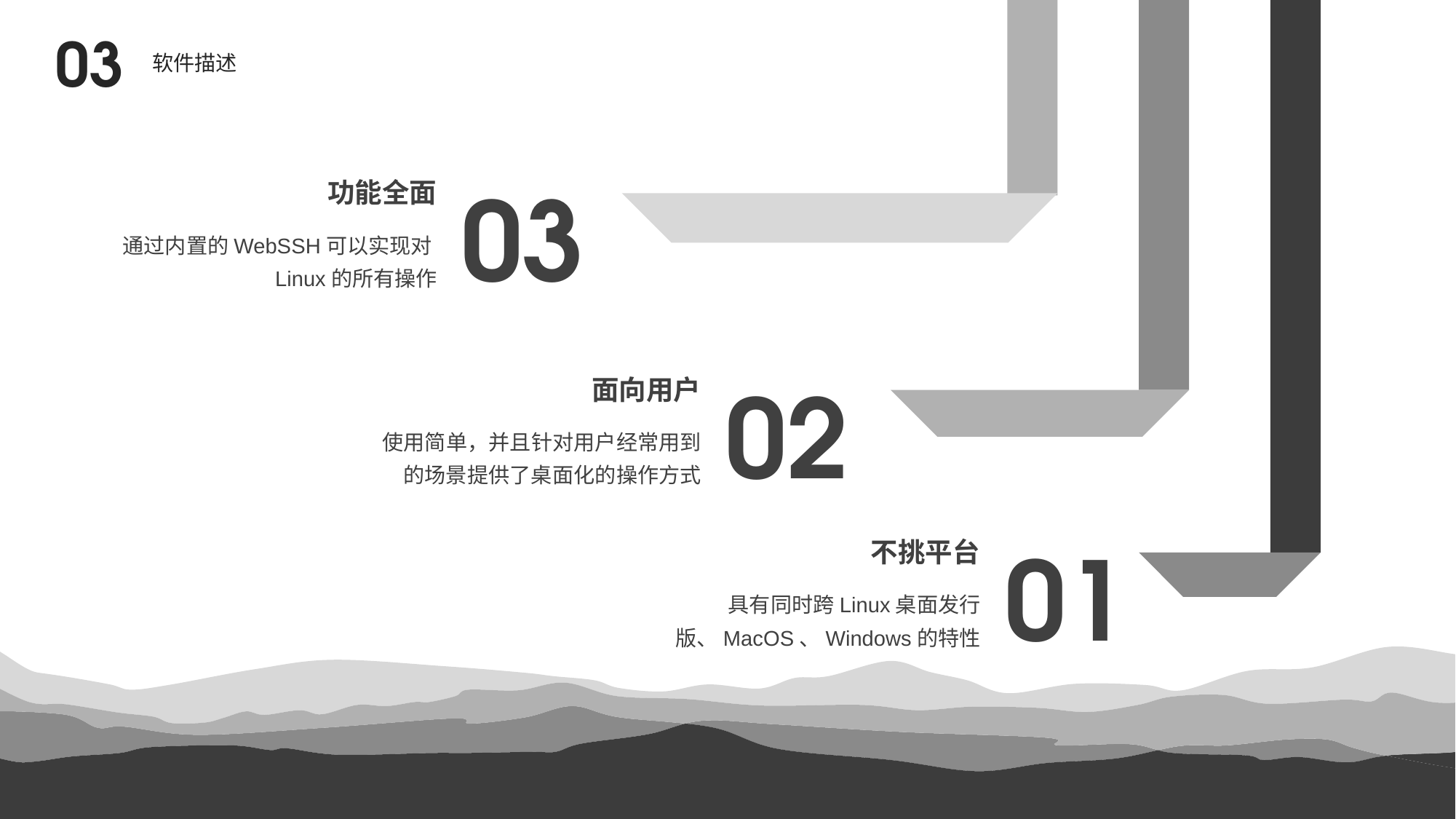

03

软件描述
03
功能全面
通过内置的WebSSH可以实现对Linux的所有操作

02
面向用户
使用简单，并且针对用户经常用到的场景提供了桌面化的操作方式
01
不挑平台
具有同时跨Linux桌面发行版、MacOS、Windows的特性